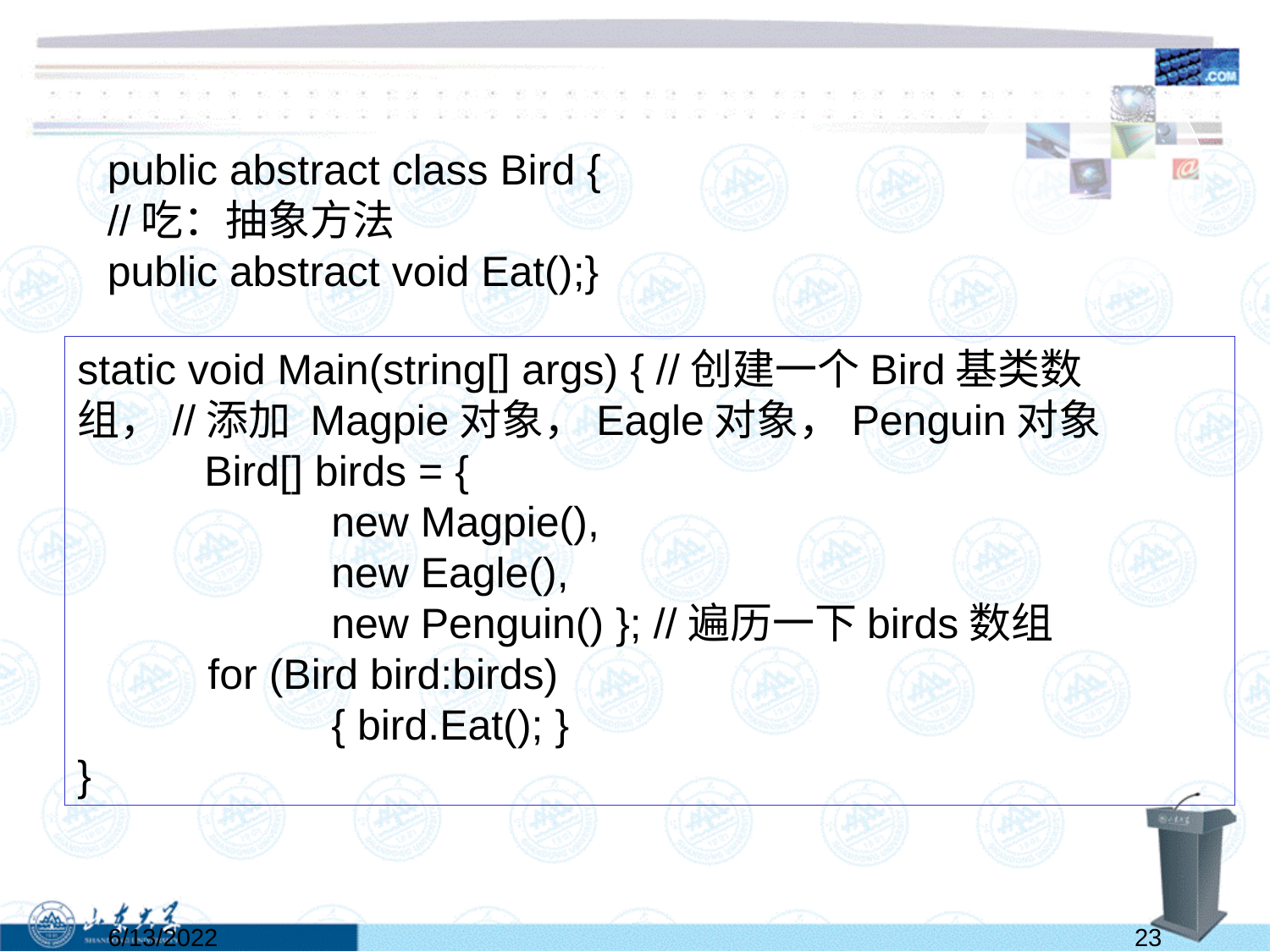

public abstract class Bird {
//吃：抽象方法
public abstract void Eat();}
static void Main(string[] args) { //创建一个Bird基类数组，//添加 Magpie对象，Eagle对象，Penguin对象
	Bird[] birds = {
		new Magpie(),
		new Eagle(),
		new Penguin() }; //遍历一下birds数组
           for (Bird bird:birds)
		{ bird.Eat(); }
}
6/13/2022
23